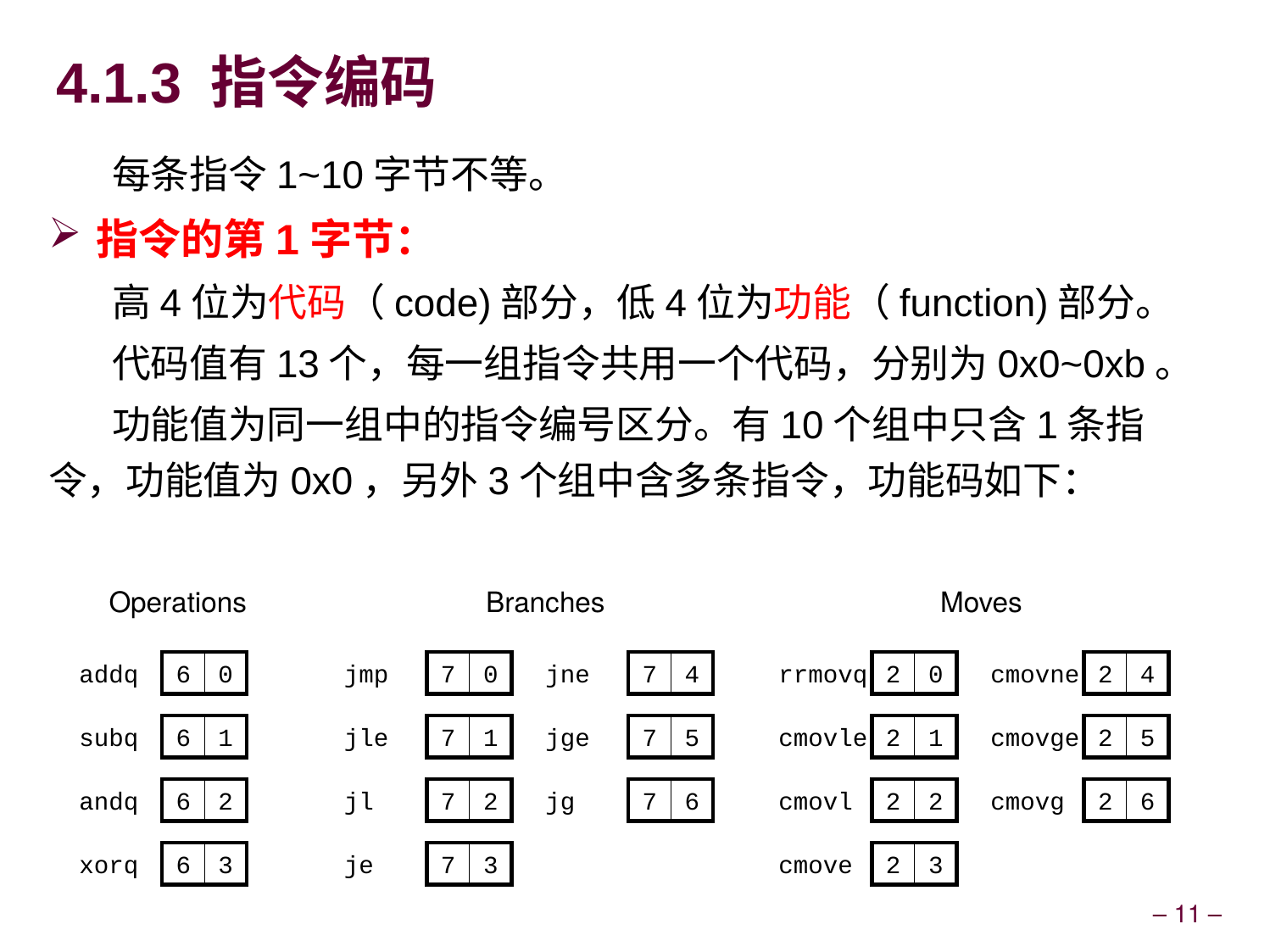

# 4.1.3 指令编码
每条指令1~10字节不等。
指令的第1字节：
高4位为代码（code)部分，低4位为功能（function)部分。
代码值有13个，每一组指令共用一个代码，分别为0x0~0xb。
功能值为同一组中的指令编号区分。有10个组中只含1条指令，功能值为0x0，另外3个组中含多条指令，功能码如下：
Operations
Branches
Moves
addq
6

0
jmp
7

0
jne
7

4
rrmovq
2

0
cmovne
2

4
subq
6

1
jle
7

1
jge
7

5
cmovle
2

1
cmovge
2

5
andq
6

2
jl
7

2
jg
7

6
cmovl
2

2
cmovg
2

6
xorq
6

3
je
7

3
cmove
2

3